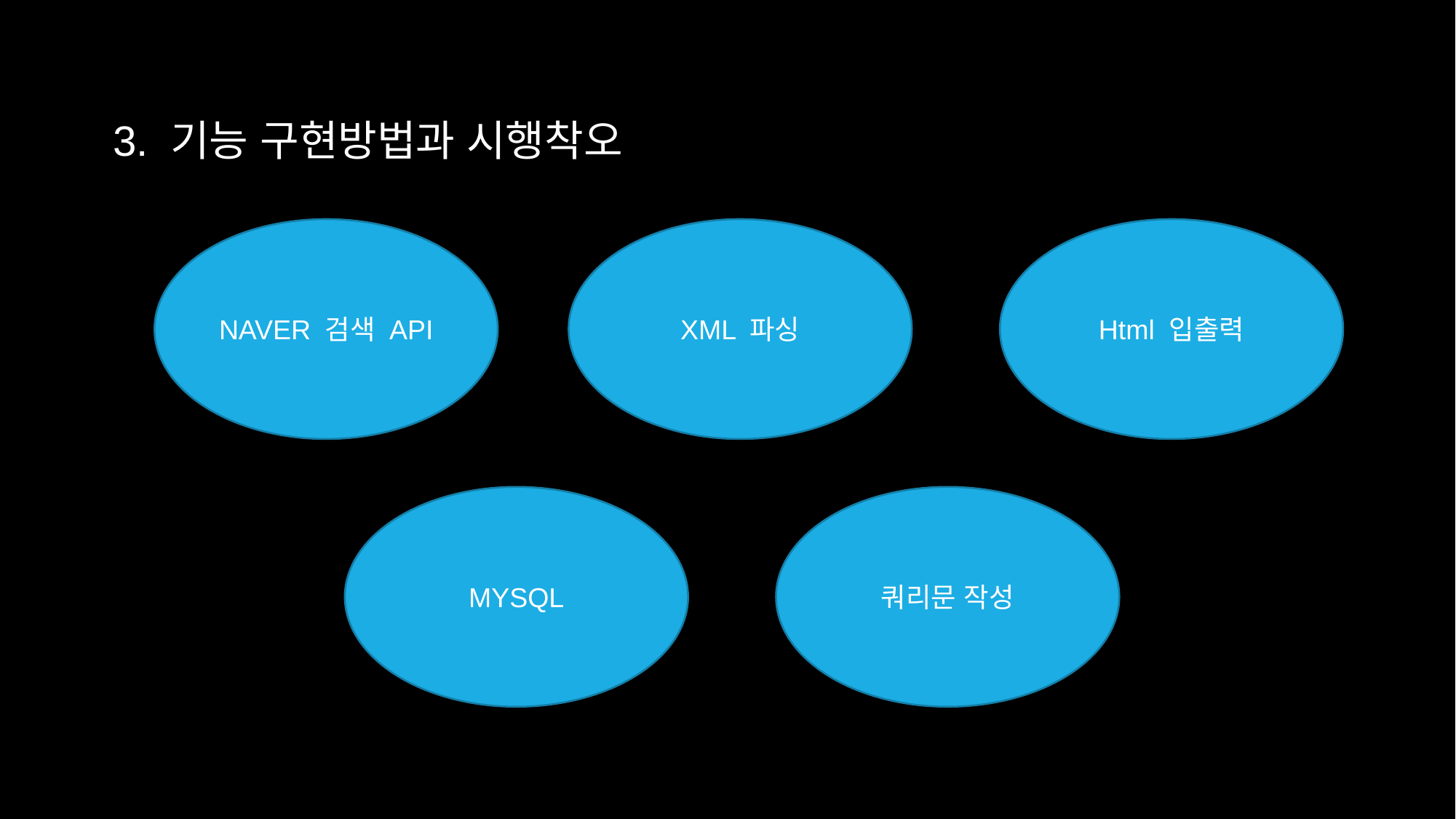

3. 기능 구현방법과 시행착오

NAVER 검색 API

XML 파싱

Html 입출력

MYSQL

쿼리문 작성